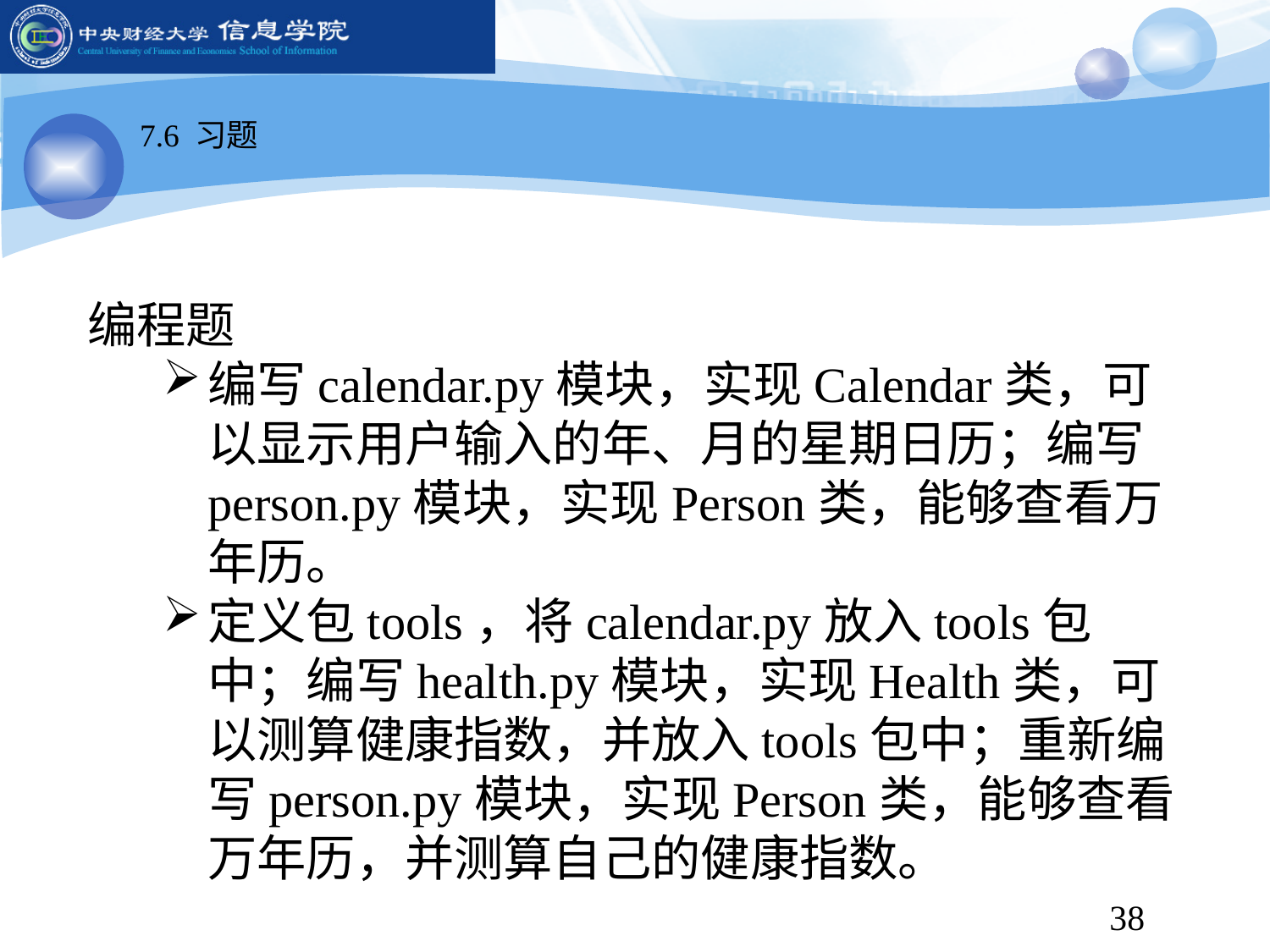

7.6 习题
编程题
编写calendar.py模块，实现Calendar类，可以显示用户输入的年、月的星期日历；编写person.py模块，实现Person类，能够查看万年历。
定义包tools，将calendar.py放入tools包中；编写health.py模块，实现Health类，可以测算健康指数，并放入tools包中；重新编写person.py模块，实现Person类，能够查看万年历，并测算自己的健康指数。